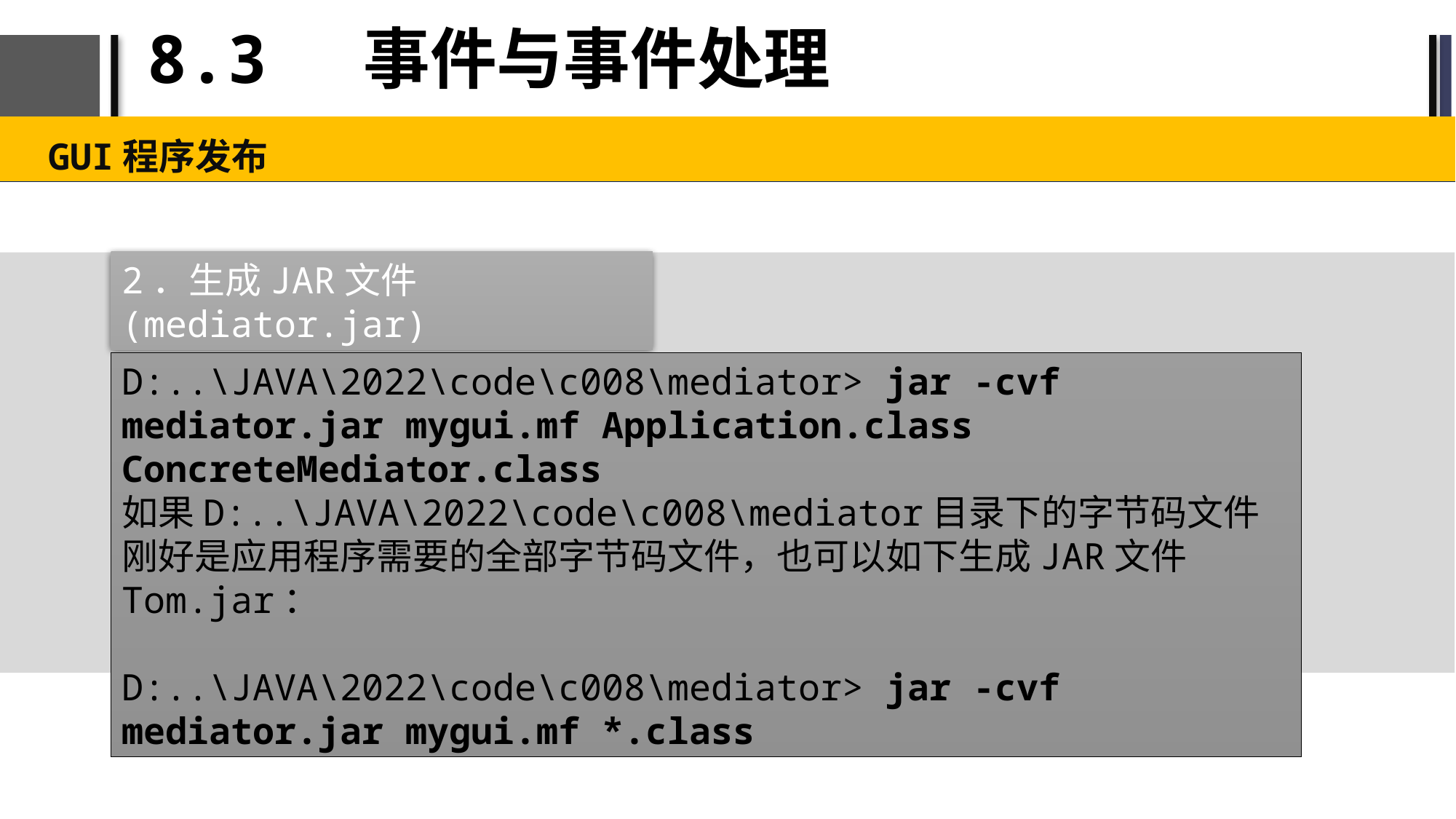

# 8.3  事件与事件处理

GUI程序发布

2．生成JAR文件(mediator.jar)

D:..\JAVA\2022\code\c008\mediator> jar -cvf mediator.jar mygui.mf Application.class ConcreteMediator.class
如果D:..\JAVA\2022\code\c008\mediator目录下的字节码文件刚好是应用程序需要的全部字节码文件，也可以如下生成JAR文件Tom.jar：

D:..\JAVA\2022\code\c008\mediator> jar -cvf mediator.jar mygui.mf *.class